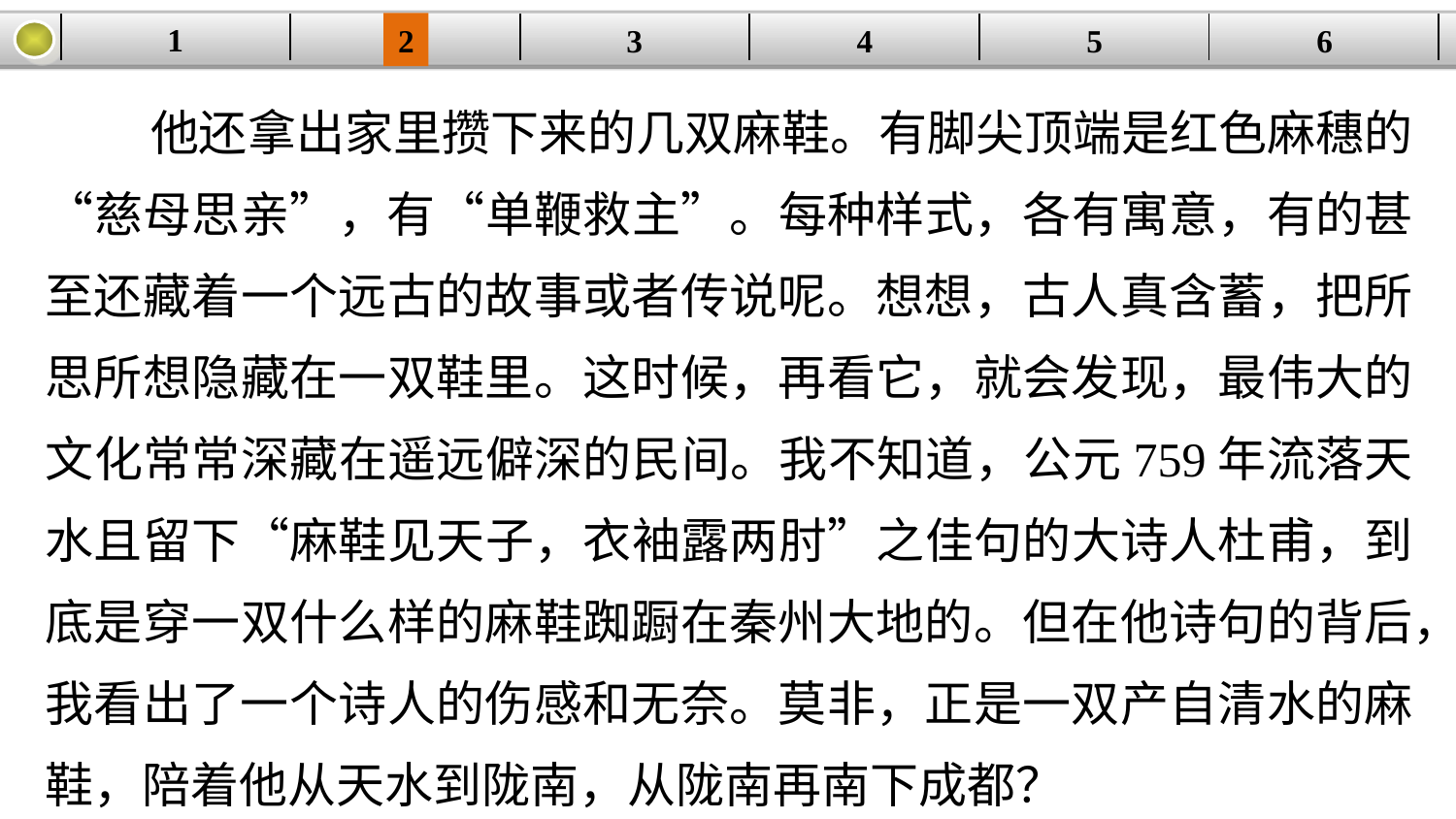

1
2
3
4
|  |  |  |  |  |  |
| --- | --- | --- | --- | --- | --- |
5
6

他还拿出家里攒下来的几双麻鞋。有脚尖顶端是红色麻穗的“慈母思亲”，有“单鞭救主”。每种样式，各有寓意，有的甚至还藏着一个远古的故事或者传说呢。想想，古人真含蓄，把所思所想隐藏在一双鞋里。这时候，再看它，就会发现，最伟大的文化常常深藏在遥远僻深的民间。我不知道，公元759年流落天水且留下“麻鞋见天子，衣袖露两肘”之佳句的大诗人杜甫，到底是穿一双什么样的麻鞋踟蹰在秦州大地的。但在他诗句的背后，我看出了一个诗人的伤感和无奈。莫非，正是一双产自清水的麻鞋，陪着他从天水到陇南，从陇南再南下成都？